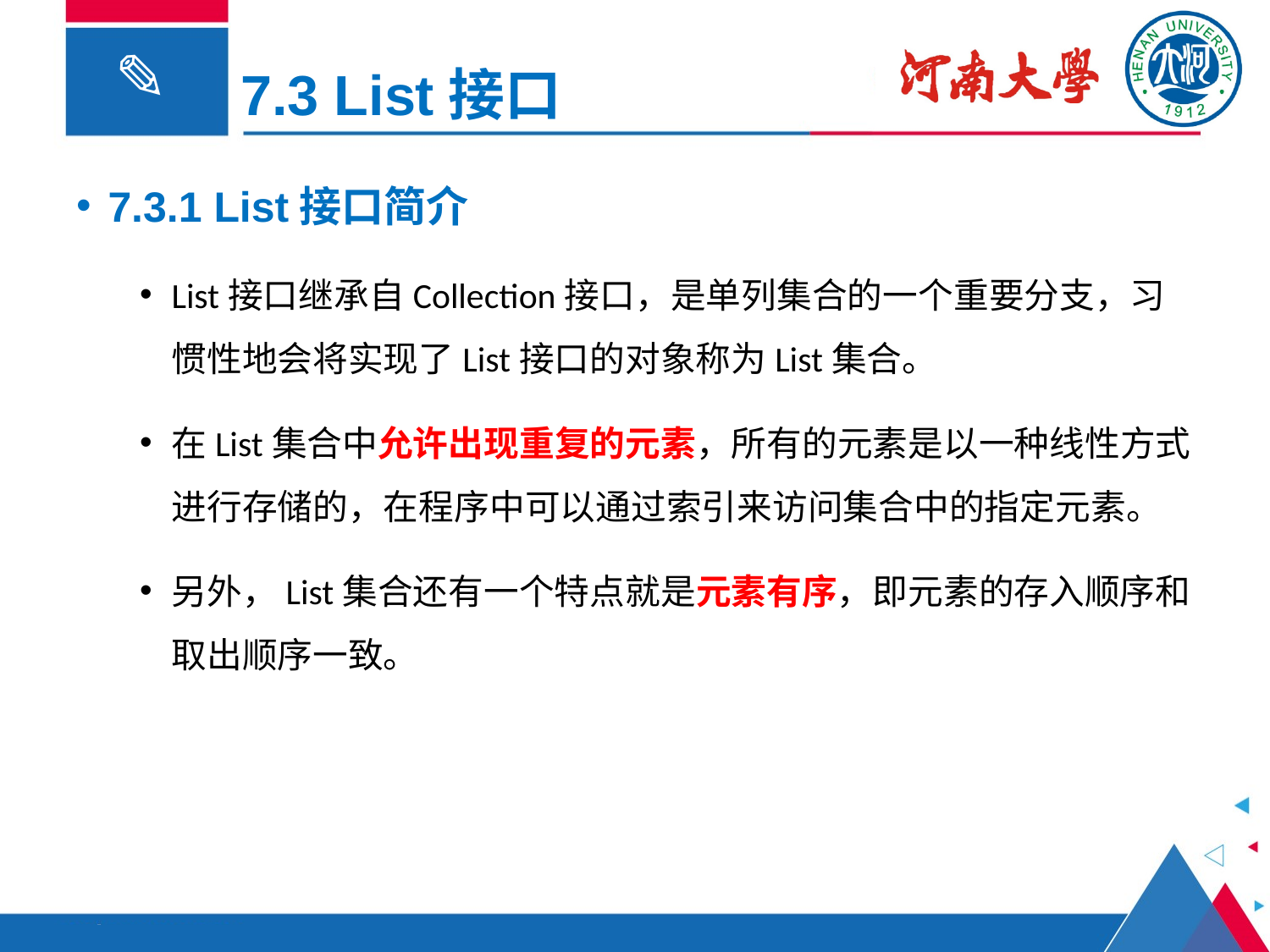

7.3 List接口
7.3.1 List接口简介
List接口继承自Collection接口，是单列集合的一个重要分支，习惯性地会将实现了List接口的对象称为List集合。
在List集合中允许出现重复的元素，所有的元素是以一种线性方式进行存储的，在程序中可以通过索引来访问集合中的指定元素。
另外，List集合还有一个特点就是元素有序，即元素的存入顺序和取出顺序一致。